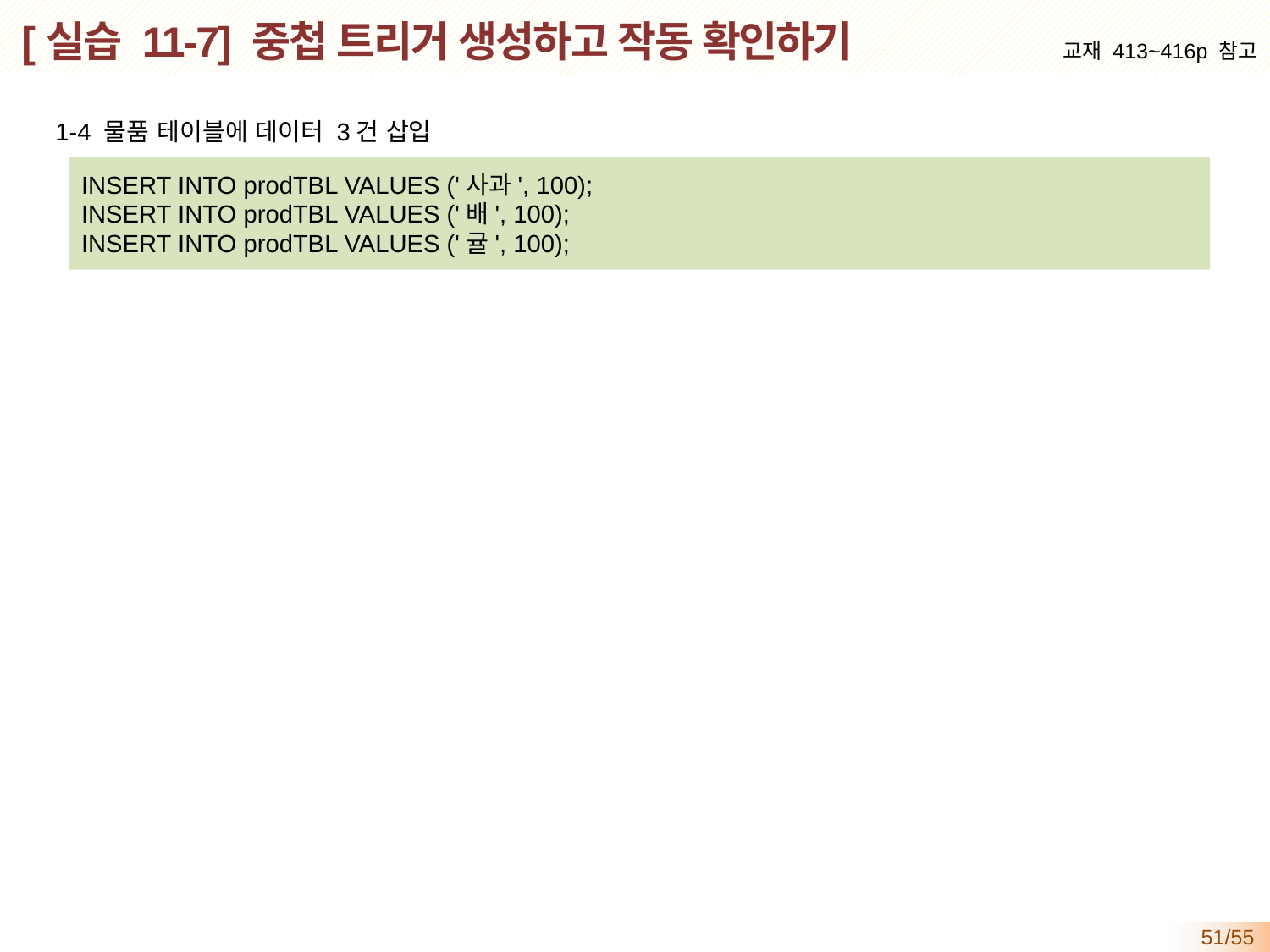

# [실습 11-7] 중첩 트리거 생성하고 작동 확인하기
교재 413~416p 참고
   1-4 물품 테이블에 데이터 3건 삽입

INSERT INTO prodTBL VALUES ('사과', 100);
INSERT INTO prodTBL VALUES ('배', 100);
INSERT INTO prodTBL VALUES ('귤', 100);